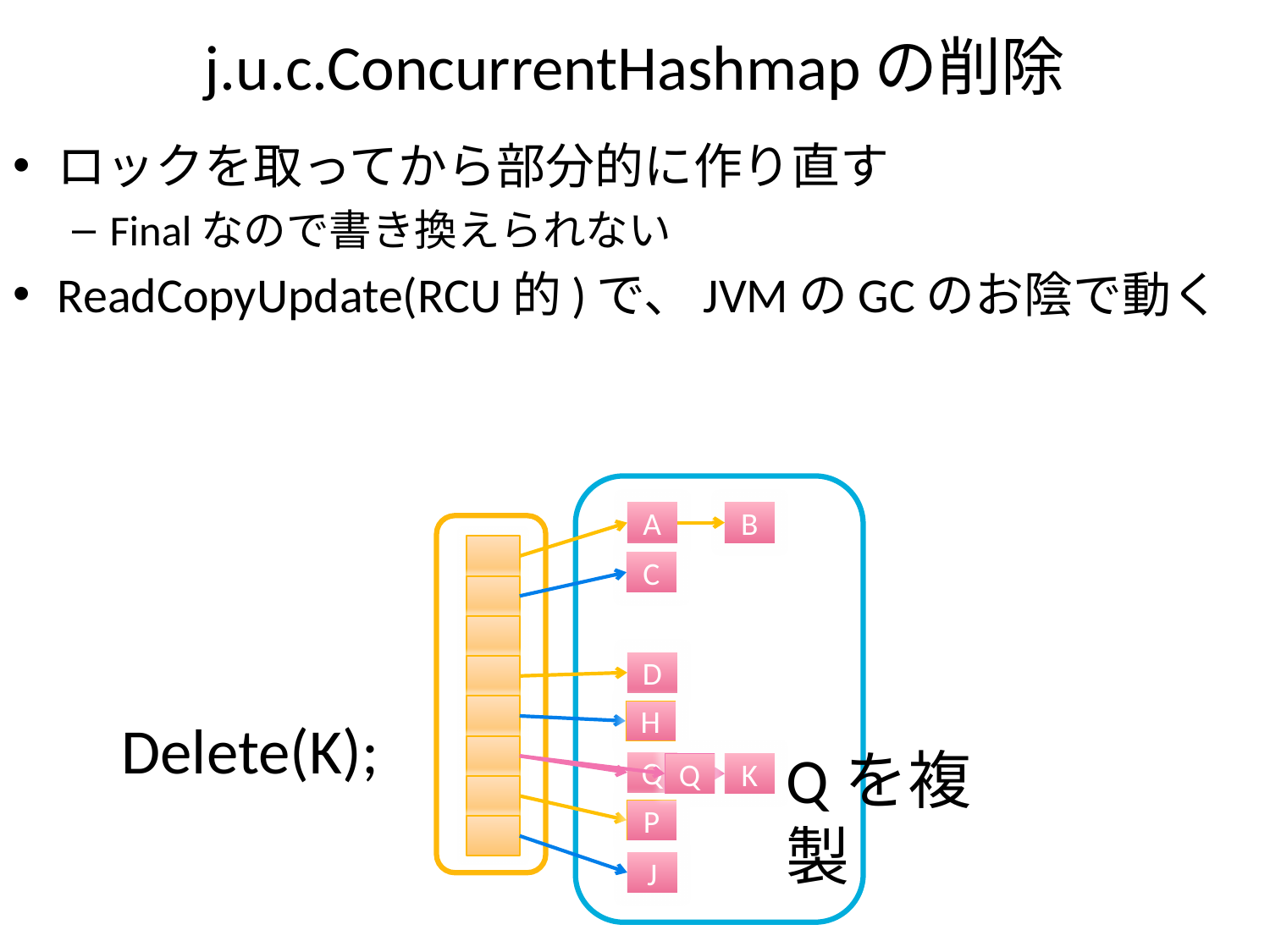

# j.u.c.ConcurrentHashmapの削除
ロックを取ってから部分的に作り直す
Finalなので書き換えられない
ReadCopyUpdate(RCU的)で、JVMのGCのお陰で動く

A
B

C

D

H
Delete(K);
Qを複製

Q
Q
K

P

J